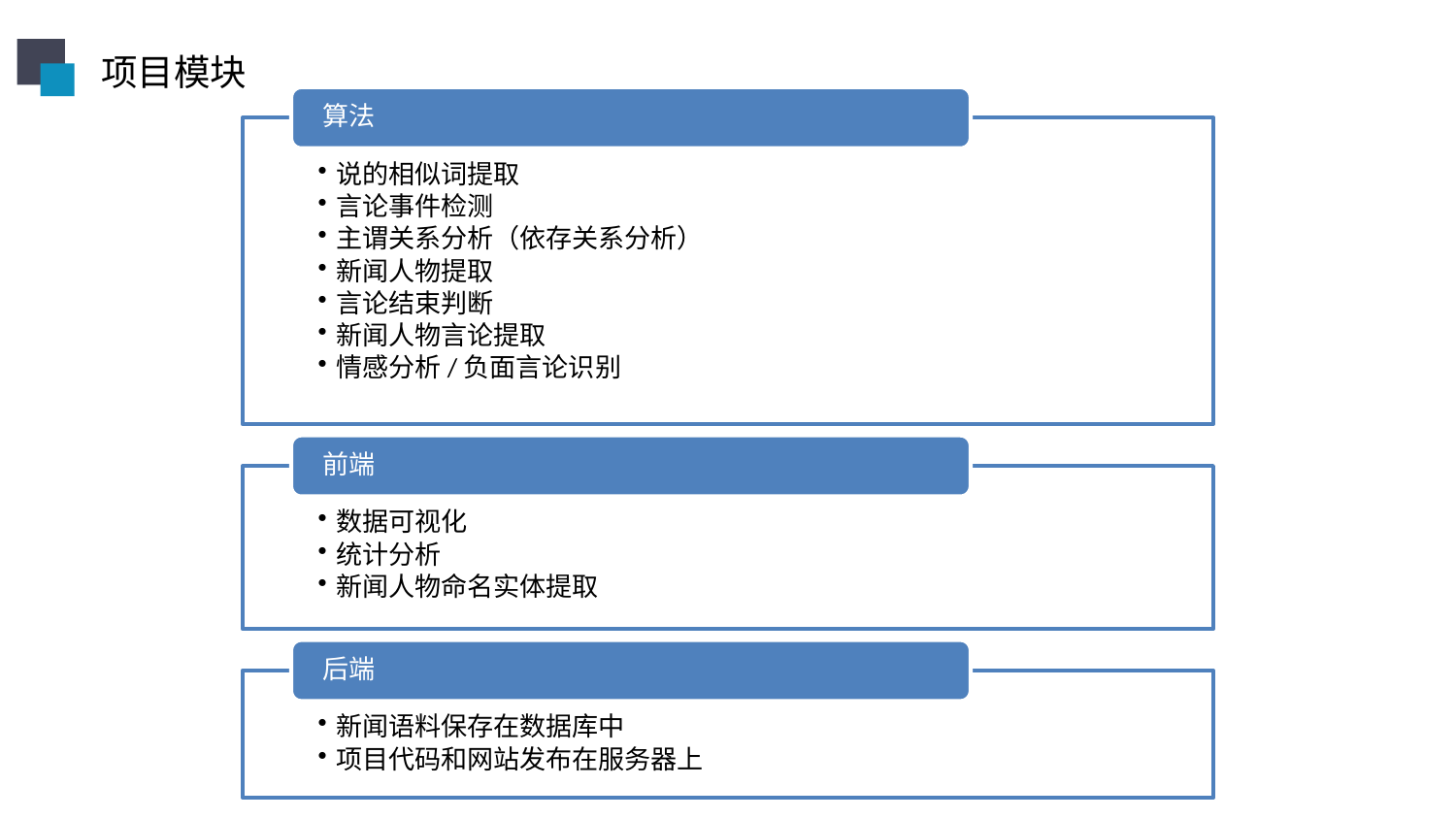

项目模块
说的相似词提取
言论事件检测
主谓关系分析（依存关系分析）
新闻人物提取
言论结束判断
新闻人物言论提取
情感分析/负面言论识别
算法
数据可视化
统计分析
新闻人物命名实体提取
前端
新闻语料保存在数据库中
项目代码和网站发布在服务器上
后端